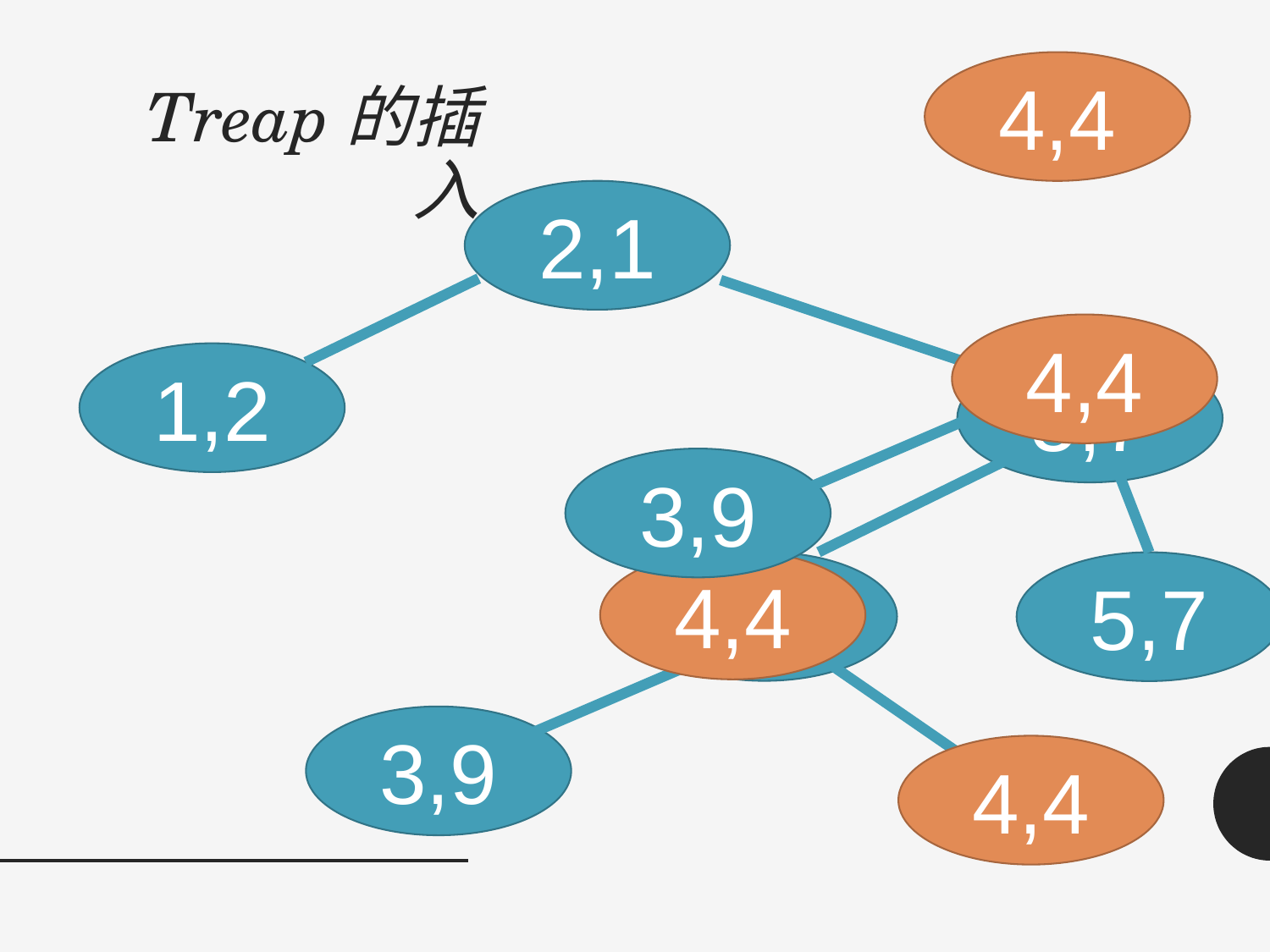

4,4
# Treap的插入
2,1
4,4
1,2
5,7
3,9
4,4
3,9
5,7
3,9
4,4